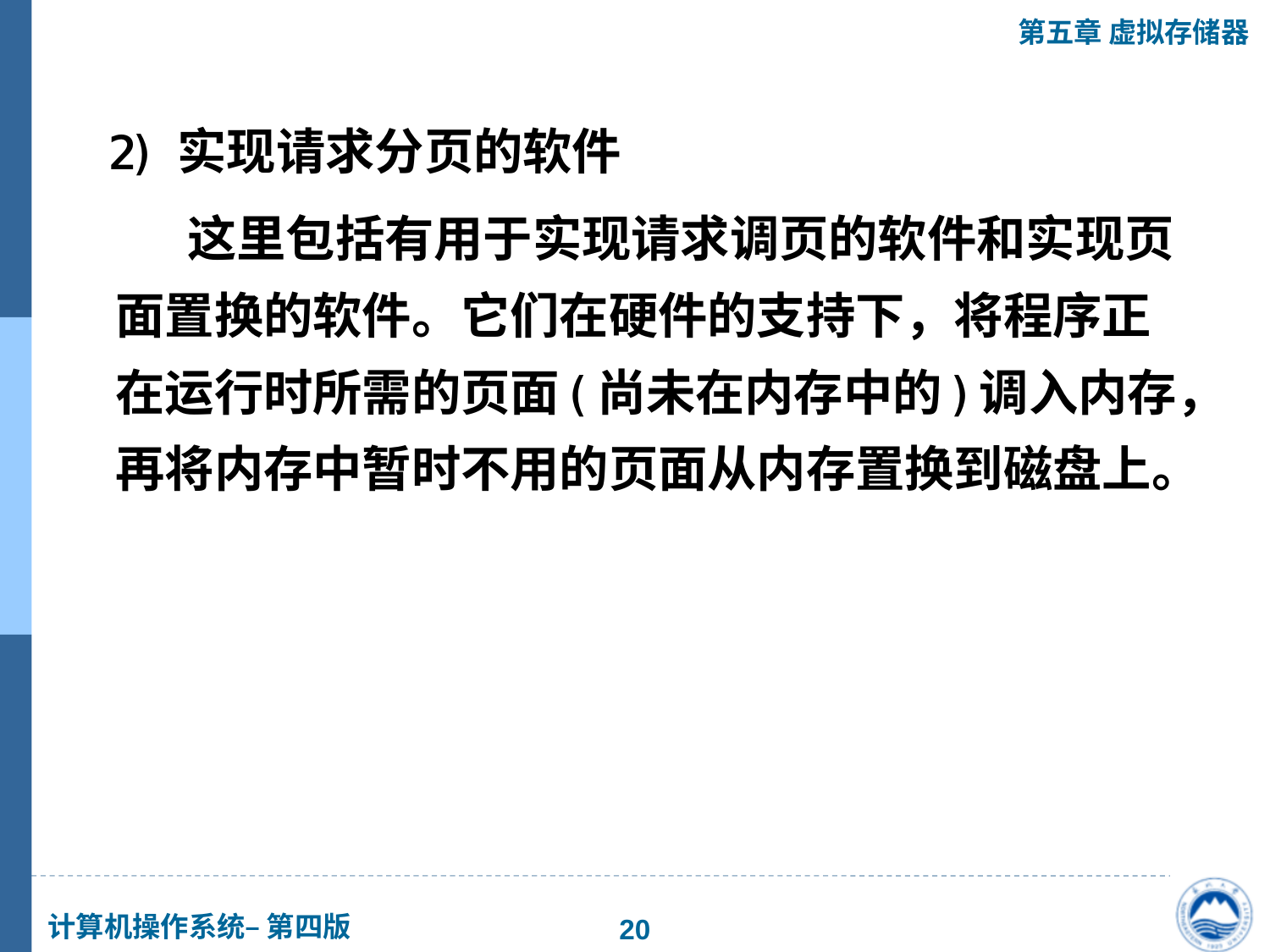

2) 实现请求分页的软件
　　 这里包括有用于实现请求调页的软件和实现页面置换的软件。它们在硬件的支持下，将程序正在运行时所需的页面(尚未在内存中的)调入内存，再将内存中暂时不用的页面从内存置换到磁盘上。